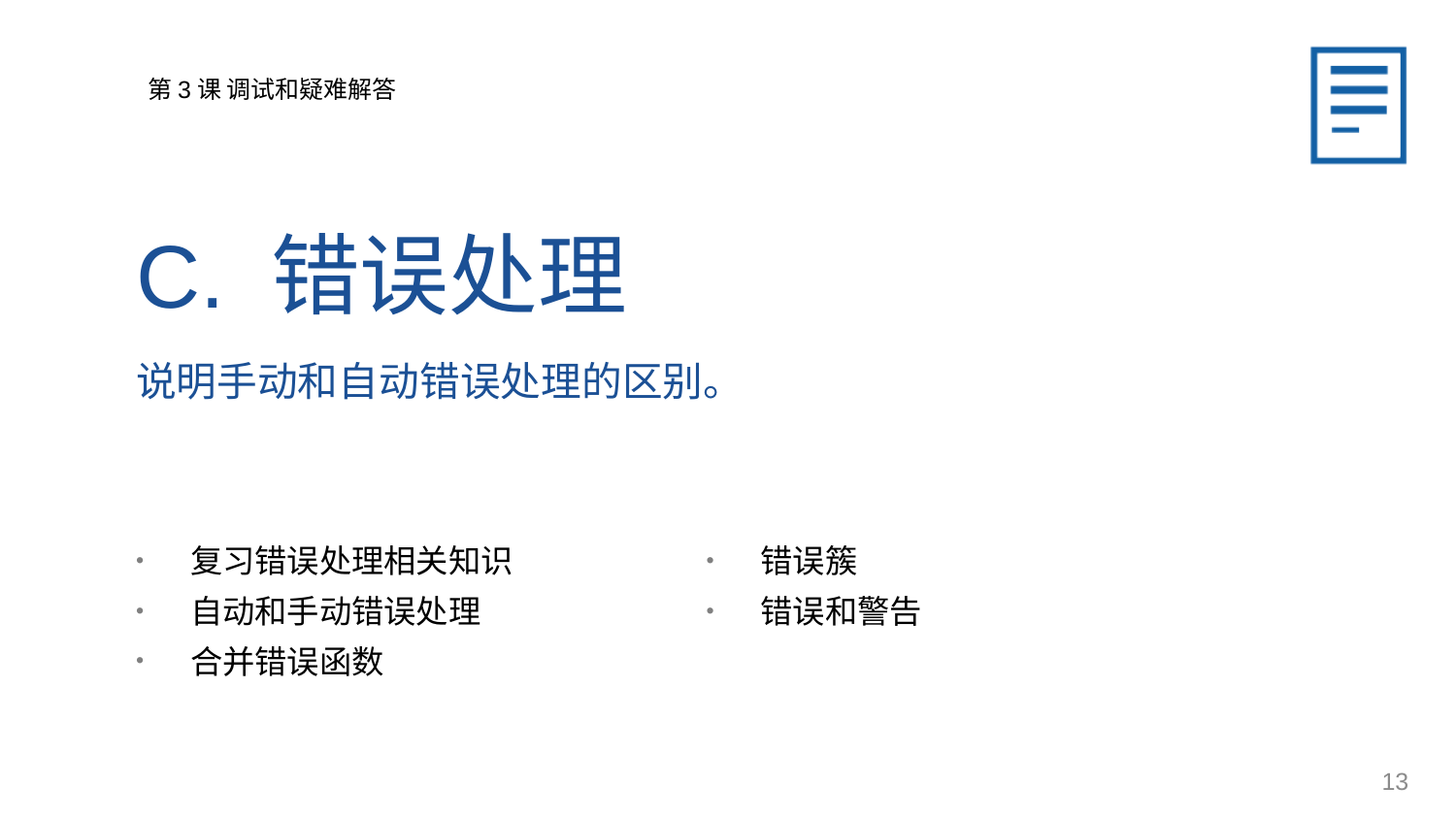

C. 错误处理
说明手动和自动错误处理的区别。
复习错误处理相关知识
自动和手动错误处理
合并错误函数
错误簇
错误和警告

13